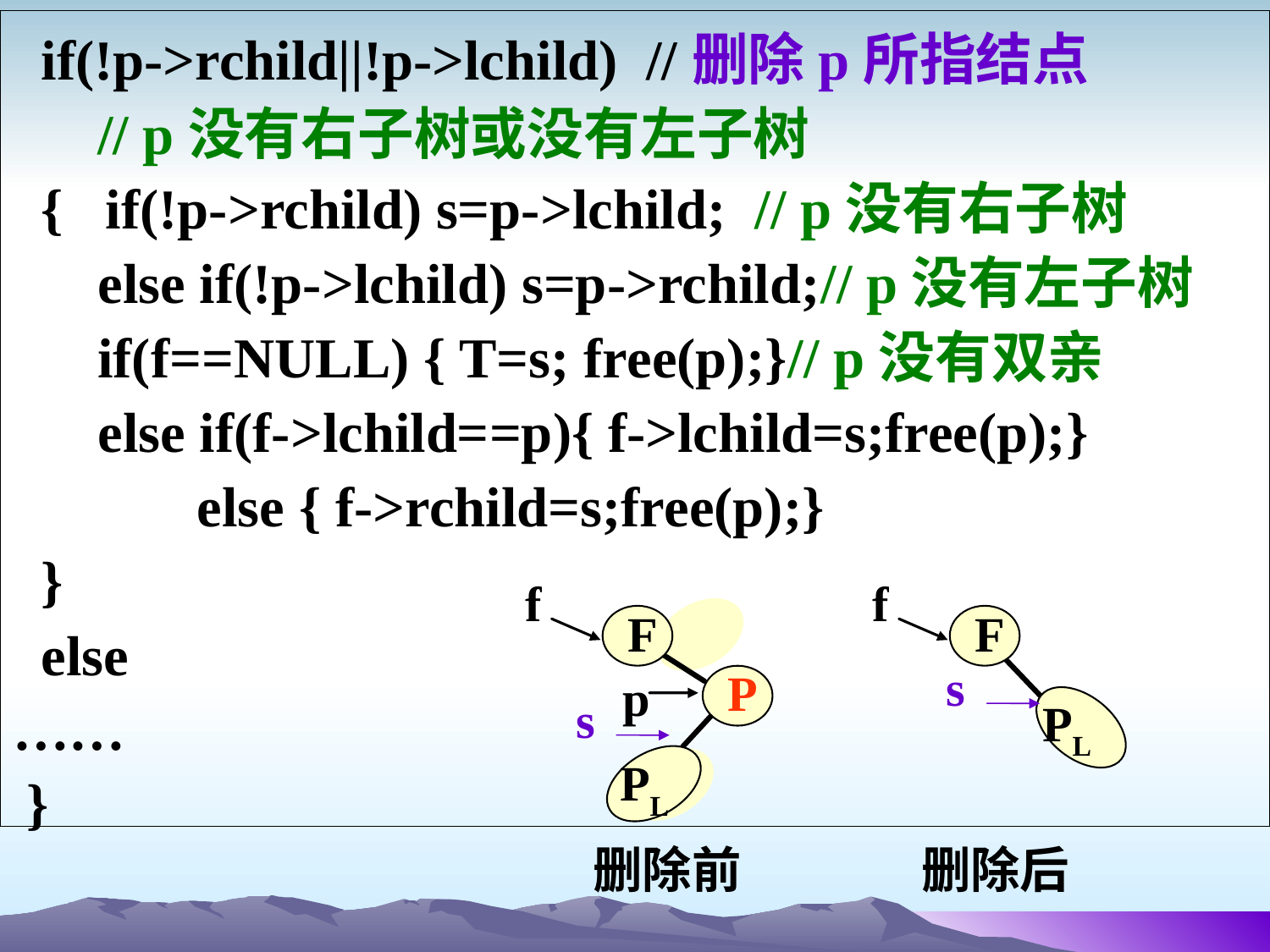

if(!p->rchild||!p->lchild)  //删除p所指结点
      // p没有右子树或没有左子树
  {   if(!p->rchild) s=p->lchild;  // p没有右子树
      else if(!p->lchild) s=p->rchild;// p没有左子树
      if(f==NULL) { T=s; free(p);}// p没有双亲
      else if(f->lchild==p){ f->lchild=s;free(p);}
             else { f->rchild=s;free(p);}
  }
  else
……
 }
f
 F

 P

p

PL

f
 F

PL

s

s

删除前
删除后